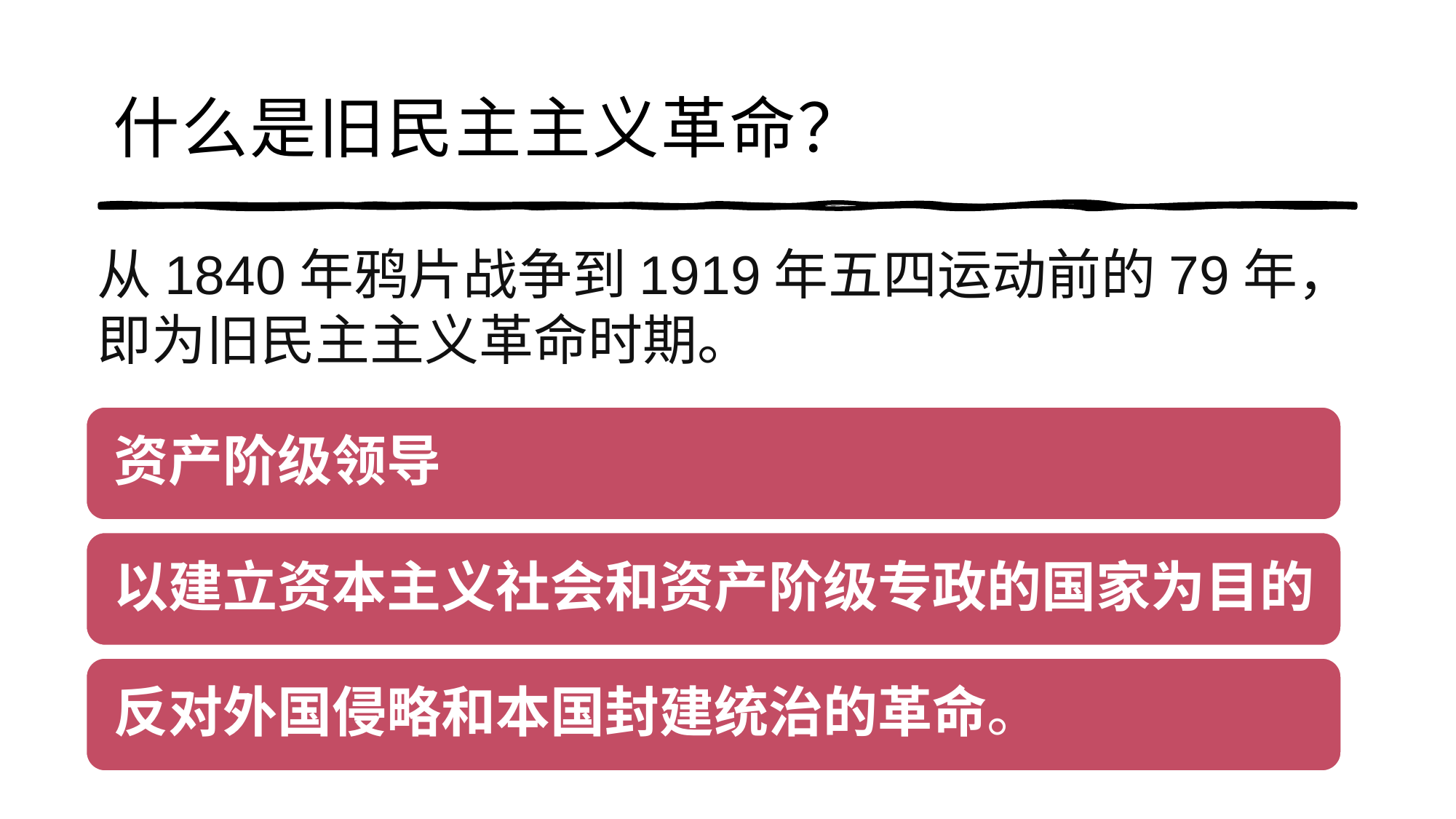

# 什么是旧民主主义革命？
从1840年鸦片战争到1919年五四运动前的79年，即为旧民主主义革命时期。
资产阶级领导
以建立资本主义社会和资产阶级专政的国家为目的
反对外国侵略和本国封建统治的革命。